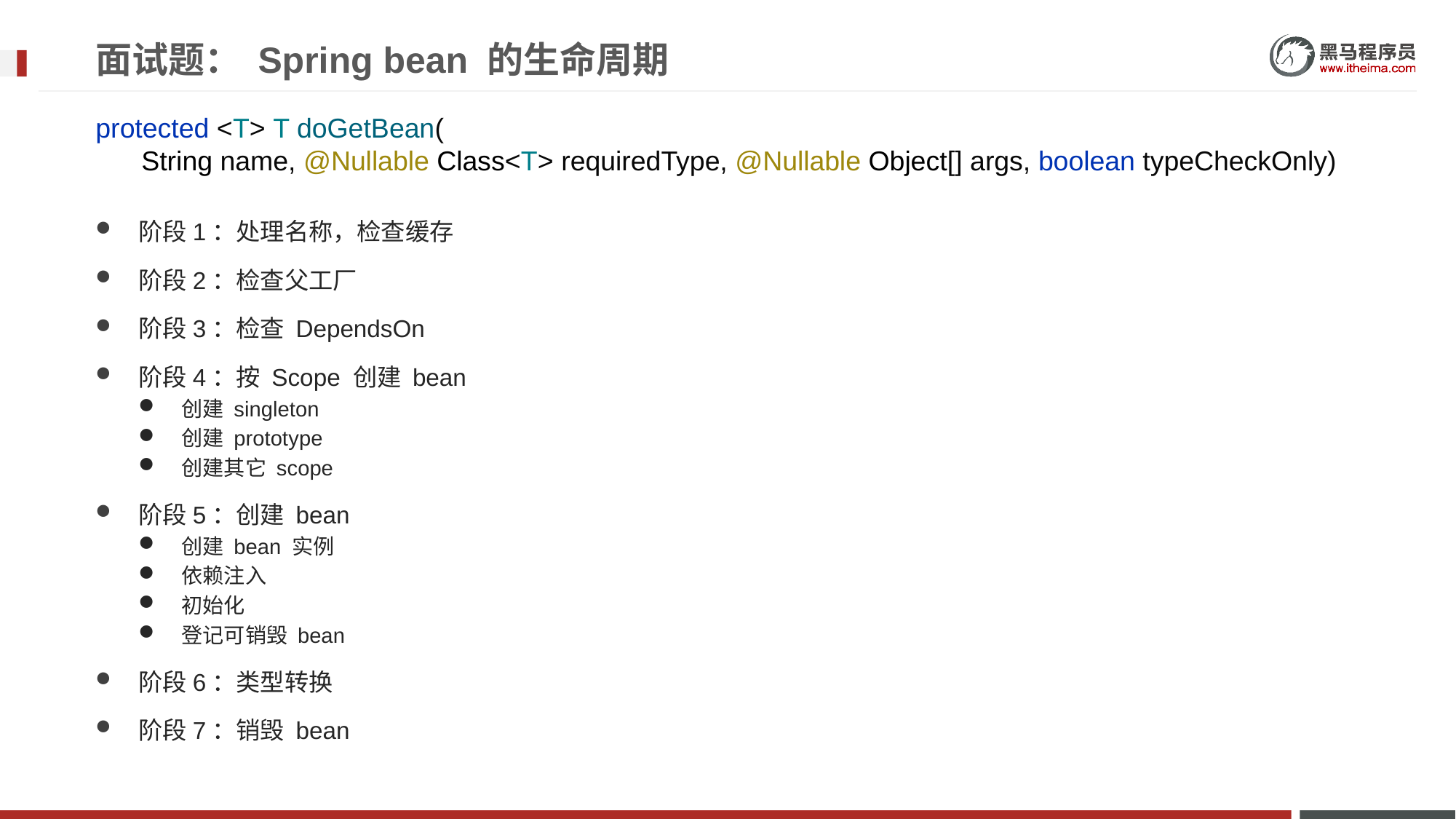

# 面试题： Spring bean 的生命周期
protected <T> T doGetBean(
      String name, @Nullable Class<T> requiredType, @Nullable Object[] args, boolean typeCheckOnly)
阶段1：处理名称，检查缓存
阶段2：检查父工厂
阶段3：检查 DependsOn
阶段4：按 Scope 创建 bean
创建 singleton
创建 prototype
创建其它 scope
阶段5：创建 bean
创建 bean 实例
依赖注入
初始化
登记可销毁 bean
阶段6：类型转换
阶段7：销毁 bean